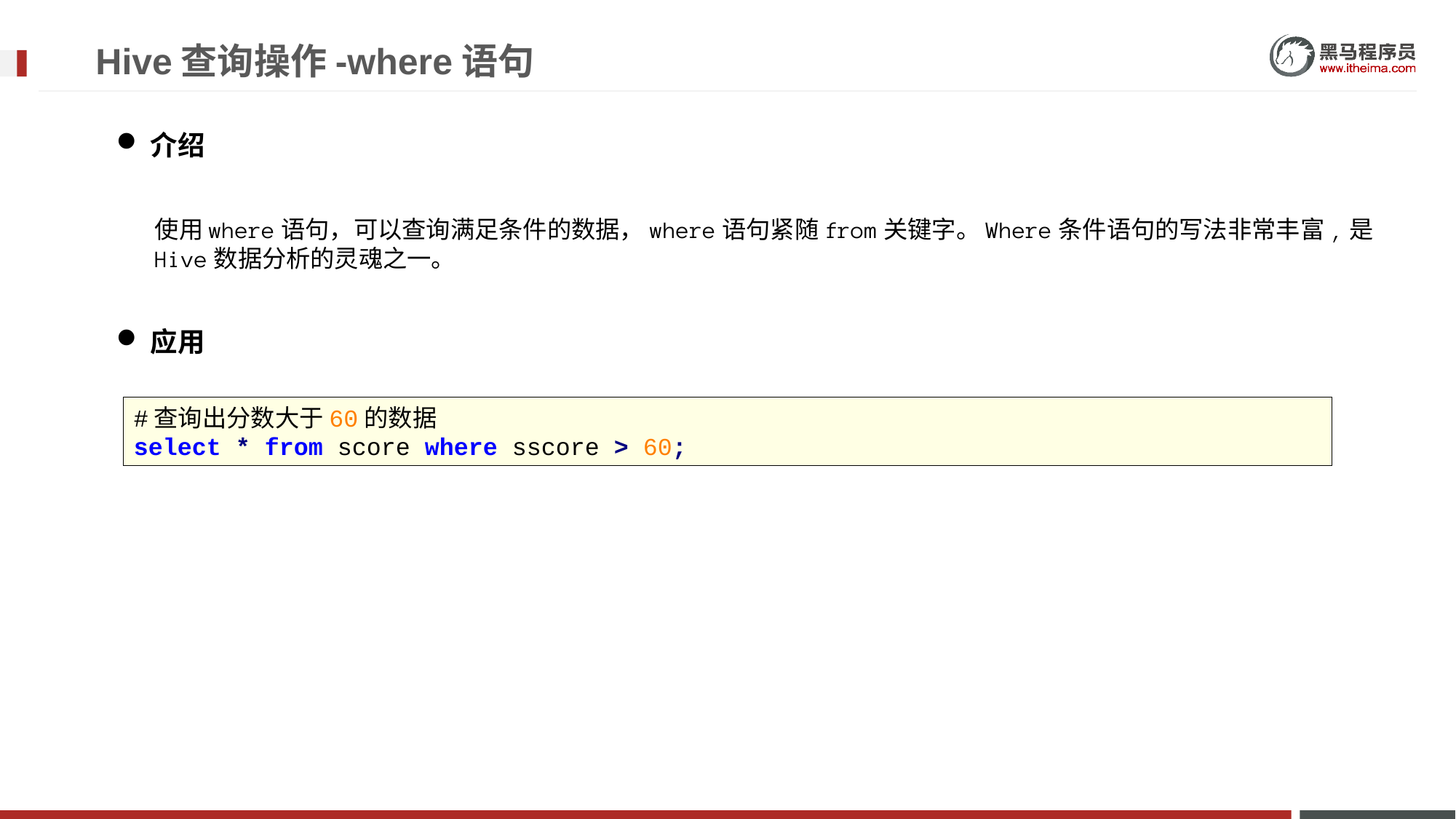

# Hive查询操作-where语句
介绍
使用where语句，可以查询满足条件的数据，where语句紧随from关键字。Where条件语句的写法非常丰富,是Hive数据分析的灵魂之一。
应用
#查询出分数大于60的数据
select * from score where sscore > 60;